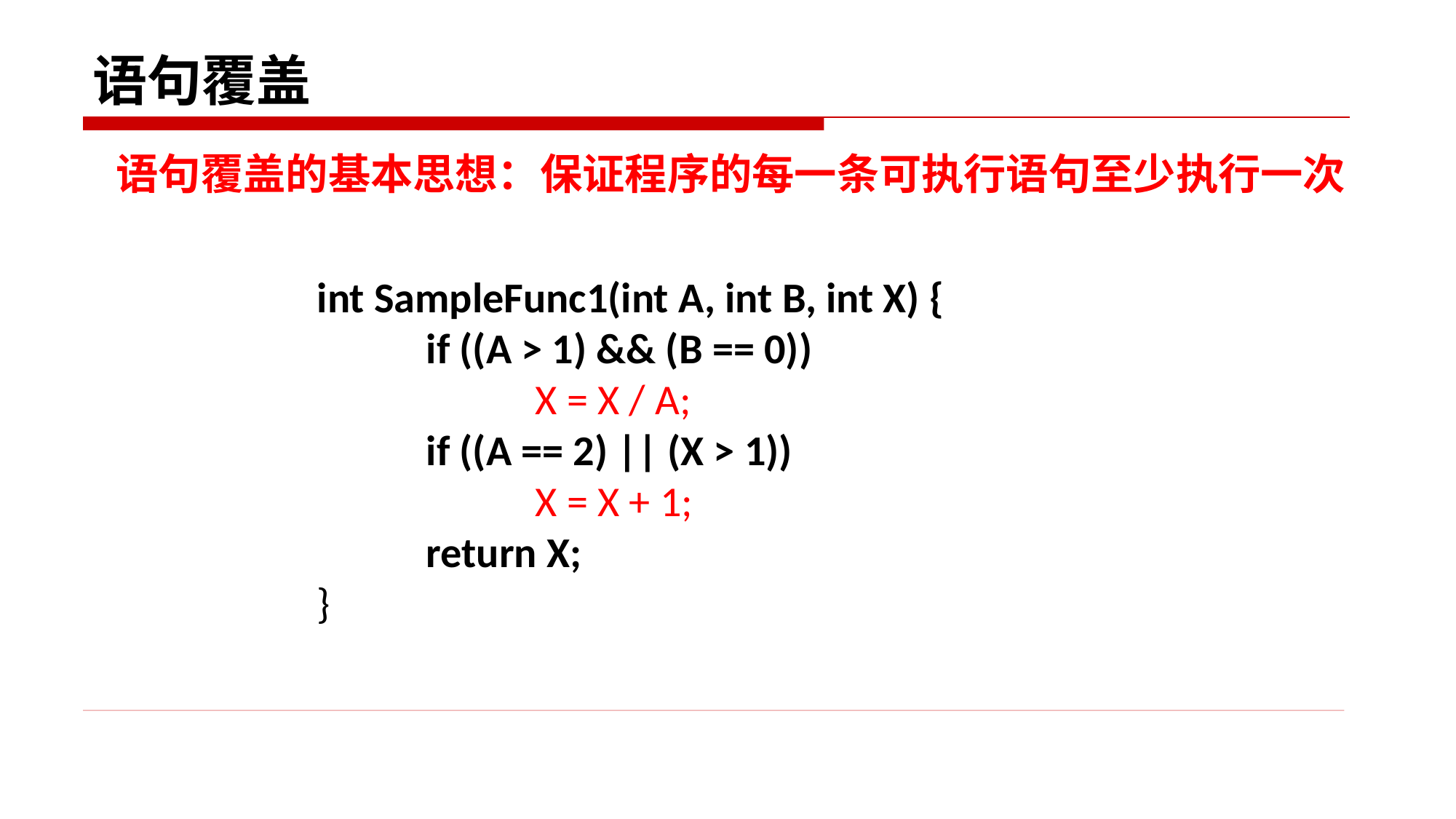

# 语句覆盖
语句覆盖的基本思想：保证程序的每一条可执行语句至少执行一次

int SampleFunc1(int A, int B, int X) {
	if ((A > 1) && (B == 0))
		X = X / A;
	if ((A == 2) || (X > 1))
		X = X + 1;
	return X;
}